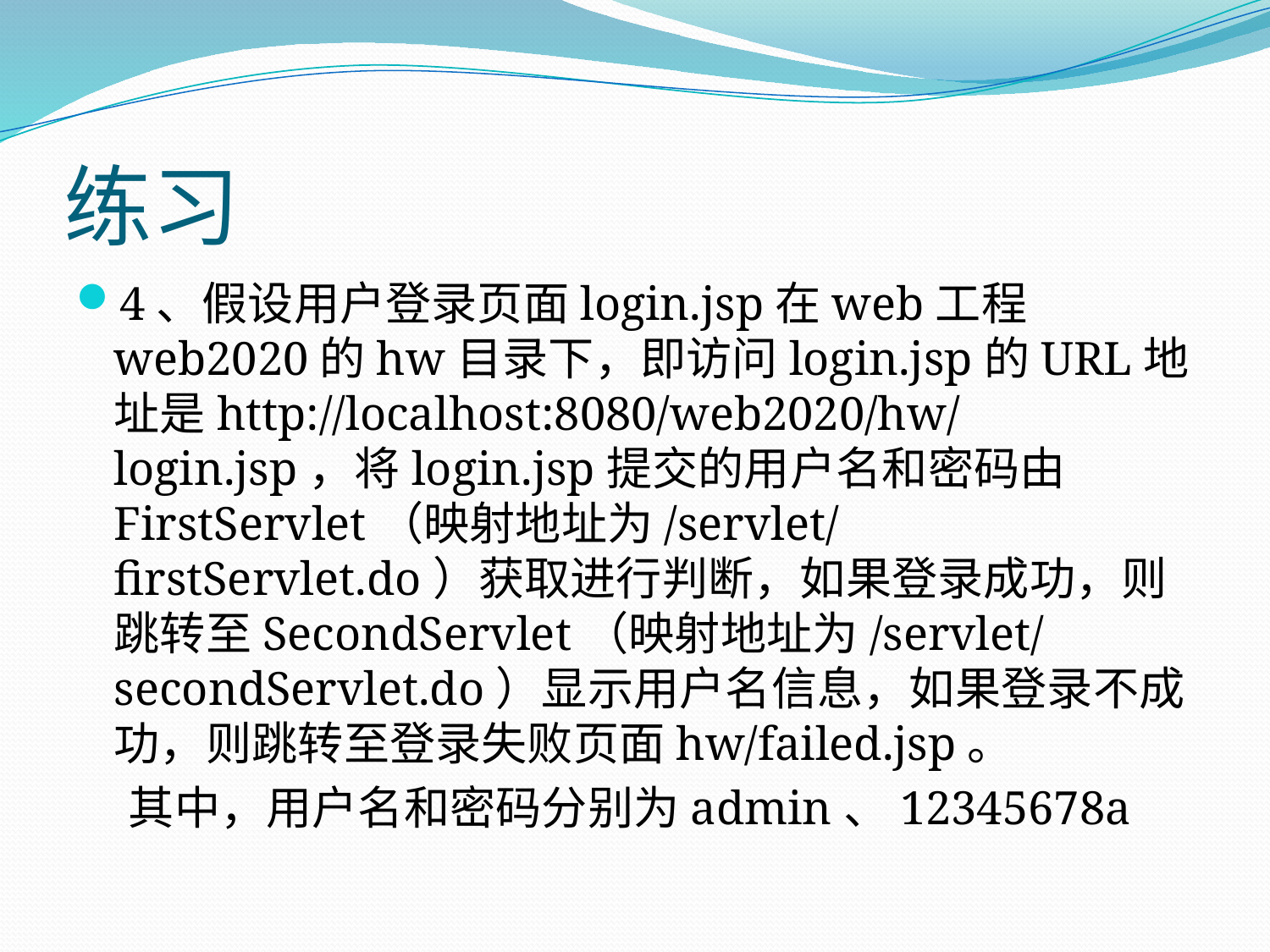

# 练习
4、假设用户登录页面login.jsp在web工程web2020的hw目录下，即访问login.jsp的URL地址是http://localhost:8080/web2020/hw/login.jsp，将login.jsp提交的用户名和密码由FirstServlet（映射地址为/servlet/firstServlet.do）获取进行判断，如果登录成功，则跳转至SecondServlet（映射地址为/servlet/secondServlet.do）显示用户名信息，如果登录不成功，则跳转至登录失败页面hw/failed.jsp。
    其中，用户名和密码分别为admin、12345678a